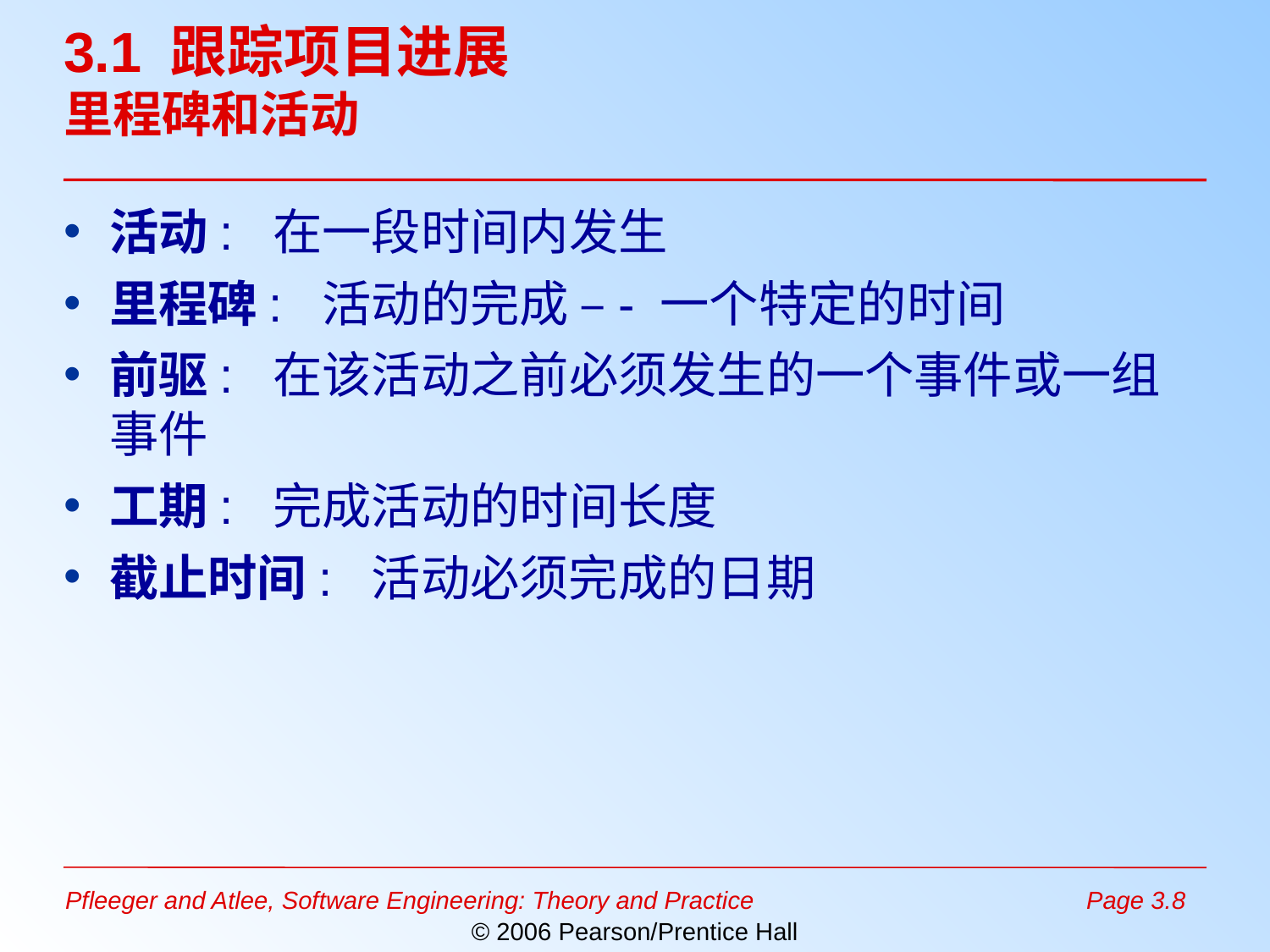

# 3.1 跟踪项目进展 里程碑和活动
活动:  在一段时间内发生
里程碑:  活动的完成 –- 一个特定的时间
前驱:  在该活动之前必须发生的一个事件或一组事件
工期:  完成活动的时间长度
截止时间:  活动必须完成的日期